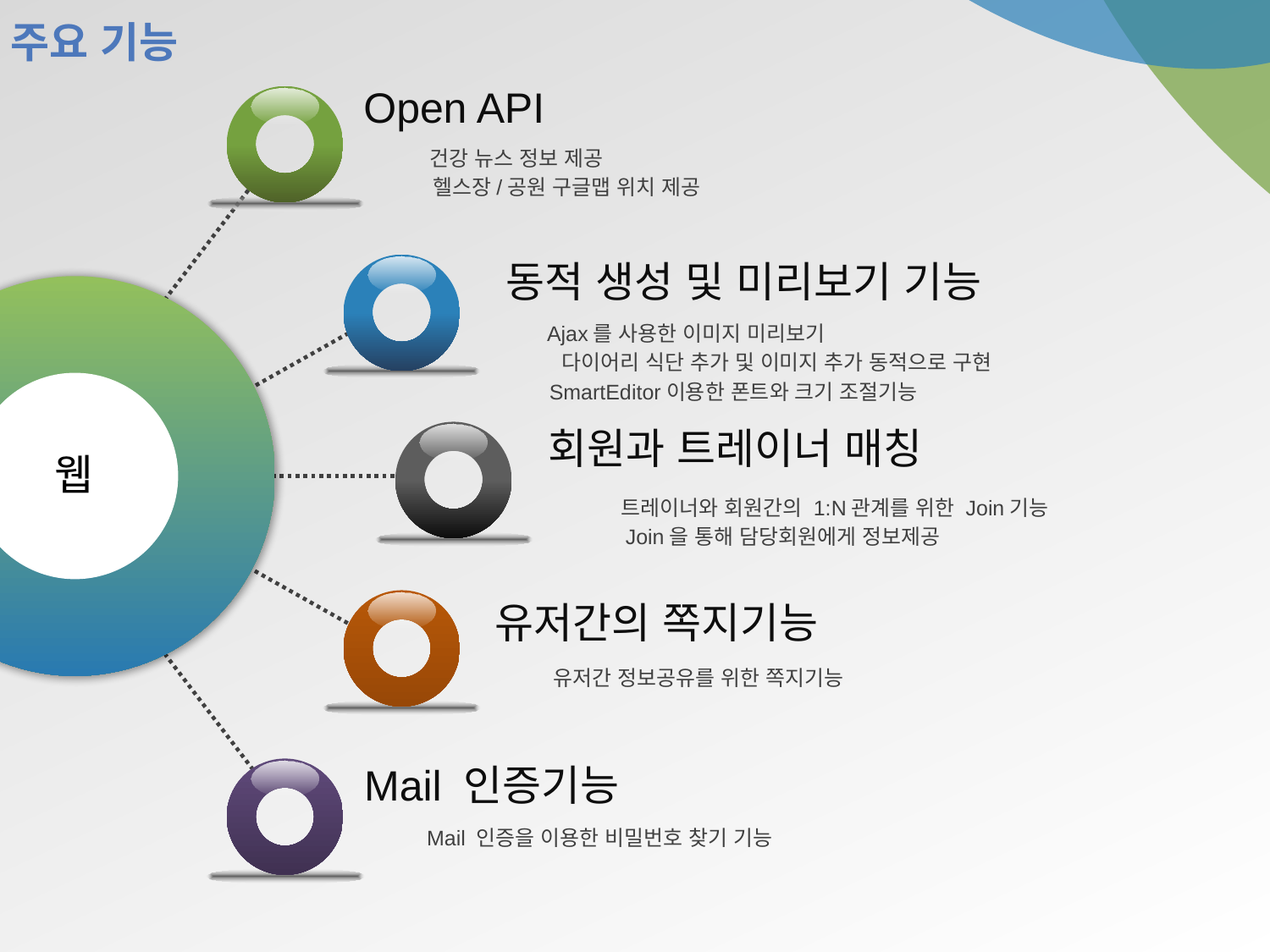

# 주요 기능
Open API

건강 뉴스 정보 제공
헬스장/공원 구글맵 위치 제공
동적 생성 및 미리보기 기능

Ajax를 사용한 이미지 미리보기
다이어리 식단 추가 및 이미지 추가 동적으로 구현
SmartEditor이용한 폰트와 크기 조절기능
회원과 트레이너 매칭

웹
트레이너와 회원간의 1:N관계를 위한 Join기능
Join을 통해 담당회원에게 정보제공

유저간의 쪽지기능
유저간 정보공유를 위한 쪽지기능
Mail 인증기능

Mail 인증을 이용한 비밀번호 찾기 기능